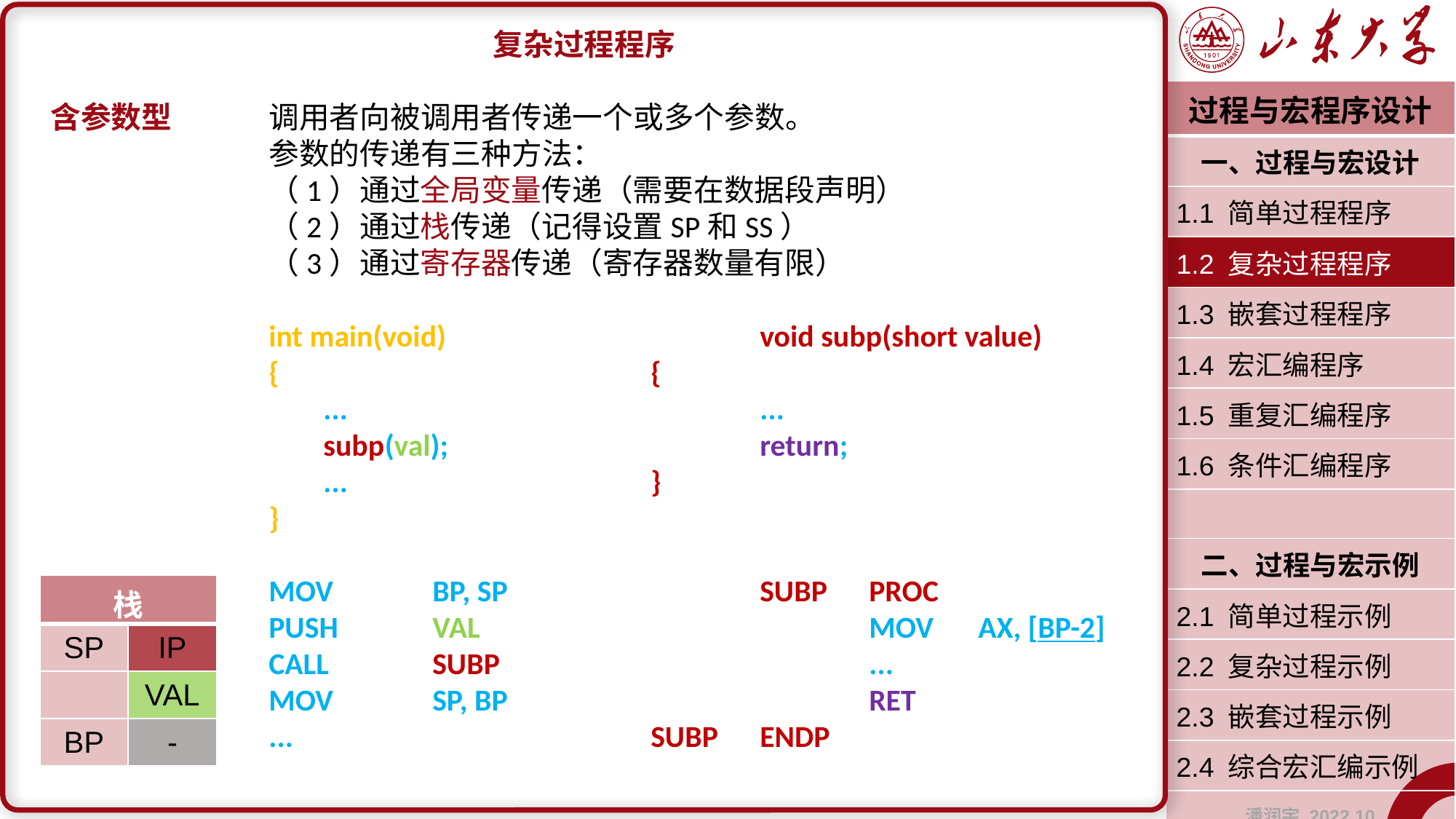

复杂过程程序

含参数型	调用者向被调用者传递一个或多个参数。
		参数的传递有三种方法：
		（1）通过全局变量传递（需要在数据段声明）
		（2）通过栈传递（记得设置SP和SS）
		（3）通过寄存器传递（寄存器数量有限）

int main(void)			void subp(short value)
{				{
	...				...
	subp(val);			return;
	...			}
}

MOV	BP, SP			SUBP	PROC
PUSH	VAL				MOV	AX, [BP-2]
CALL 	SUBP				...
MOV	SP, BP				RET
...				SUBP	ENDP
| 过程与宏程序设计 |
| --- |
| 一、过程与宏设计 |
| 1.1 简单过程程序 |
| 1.2 复杂过程程序 |
| 1.3 嵌套过程程序 |
| 1.4 宏汇编程序 |
| 1.5 重复汇编程序 |
| 1.6 条件汇编程序 |
|  |
| 二、过程与宏示例 |
| 2.1 简单过程示例 |
| 2.2 复杂过程示例 |
| 2.3 嵌套过程示例 |
| 2.4 综合宏汇编示例 |
| 潘润宇 2022.10 |
| 栈 |  |
| --- | --- |
| SP | IP |
|  | VAL |
| BP | - |